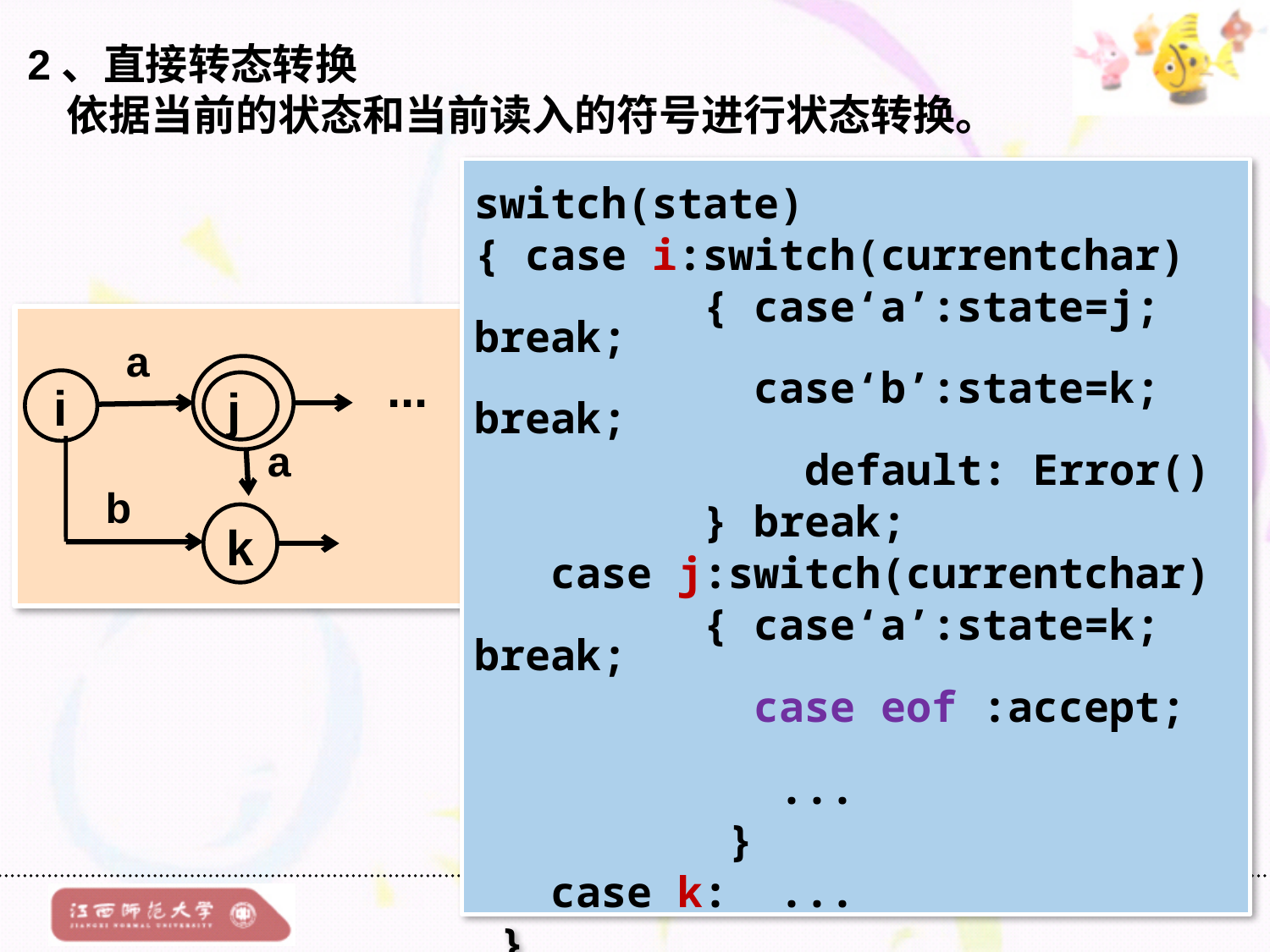

2、直接转态转换
   依据当前的状态和当前读入的符号进行状态转换。
switch(state)
{ case i:switch(currentchar)
         { case‘a’:state=j; break;
           case‘b’:state=k; break;
             default: Error()
         } break;
   case j:switch(currentchar)
         { case‘a’:state=k; break;
           case eof :accept;
            ...
          }
   case k:  ...
 }

a
i
j

b
k

...
a